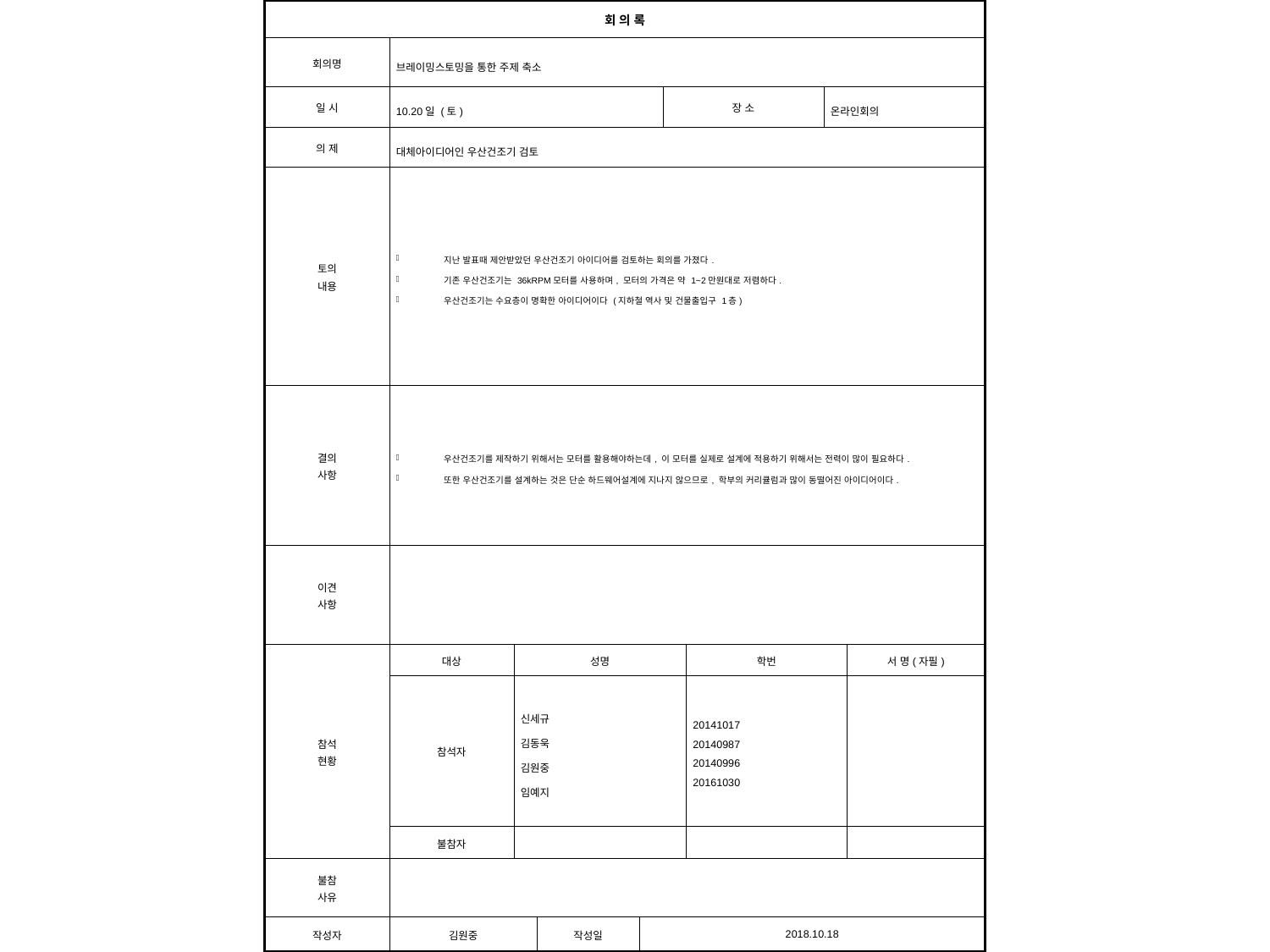

| 회 의 록 |  |  |  |  |  |  |  |  |
| --- | --- | --- | --- | --- | --- | --- | --- | --- |
| 회의명 | 브레이밍스토밍을 통한 주제 축소 |  |  |  |  |  |  |  |
| 일 시 | 10.20일 (토) |  |  |  | 장 소 |  | 온라인회의 |  |
| 의 제 | 대체아이디어인 우산건조기 검토 |  |  |  |  |  |  |  |
| 토의 내용 | 지난 발표때 제안받았던 우산건조기 아이디어를 검토하는 회의를 가졌다. 기존 우산건조기는 36kRPM모터를 사용하며, 모터의 가격은 약 1~2만원대로 저렴하다. 우산건조기는 수요층이 명확한 아이디어이다 (지하철 역사 및 건물출입구 1층) |  |  |  |  |  |  |  |
| 결의 사항 | 우산건조기를 제작하기 위해서는 모터를 활용해야하는데, 이 모터를 실제로 설계에 적용하기 위해서는 전력이 많이 필요하다. 또한 우산건조기를 설계하는 것은 단순 하드웨어설계에 지나지 않으므로, 학부의 커리큘럼과 많이 동떨어진 아이디어이다. |  |  |  |  |  |  |  |
| 이견 사항 |  |  |  |  |  |  |  |  |
| 참석 현황 | 대상 | 성명 |  |  |  | 학번 |  | 서 명(자필) |
|  | 참석자 | 신세규 김동욱 김원중 임예지 |  |  |  | 20141017 20140987 20140996 20161030 |  |  |
|  | 불참자 |  |  |  |  |  |  |  |
| 불참 사유 |  |  |  |  |  |  |  |  |
| 작성자 | 김원중 |  | 작성일 | 2018.10.18 |  |  |  |  |